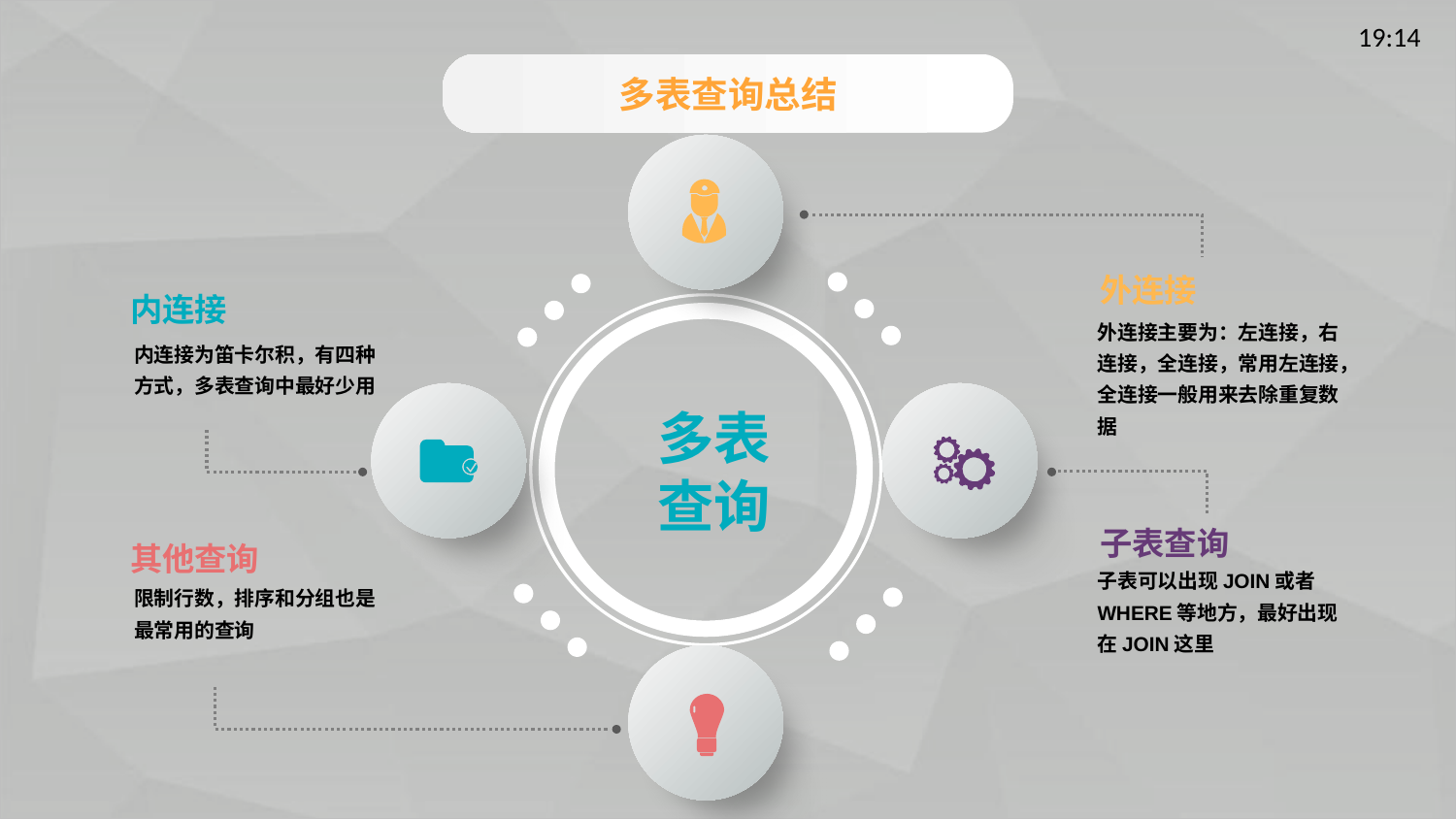

多表查询总结

外连接
外连接主要为：左连接，右连接，全连接，常用左连接，全连接一般用来去除重复数据
内连接
内连接为笛卡尔积，有四种方式，多表查询中最好少用

多表查询

子表查询
子表可以出现JOIN或者WHERE等地方，最好出现在JOIN这里
其他查询
限制行数，排序和分组也是最常用的查询